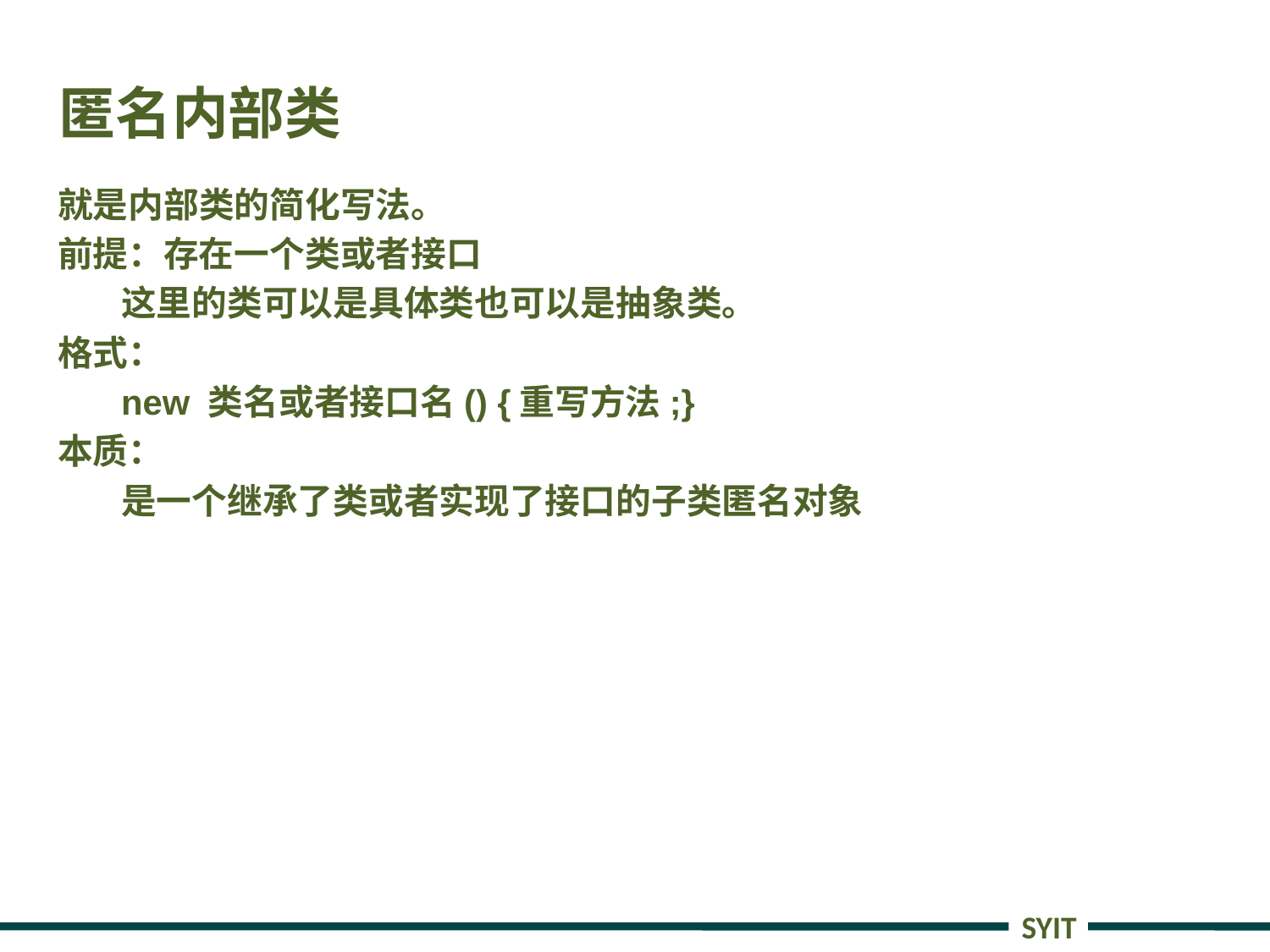

# 匿名内部类
就是内部类的简化写法。
前提：存在一个类或者接口
这里的类可以是具体类也可以是抽象类。
格式：
new 类名或者接口名() {重写方法;}
本质：
是一个继承了类或者实现了接口的子类匿名对象
SYIT